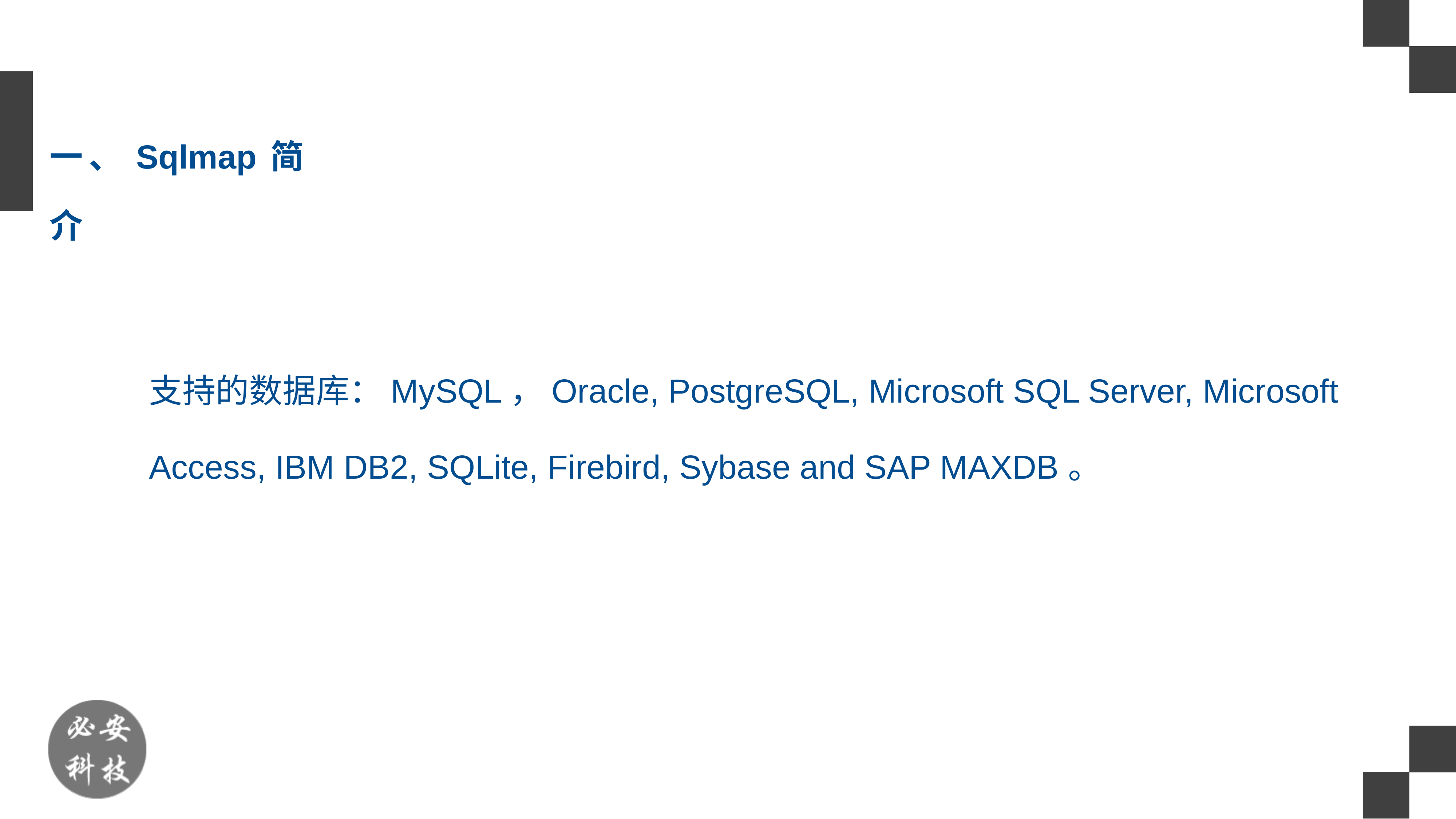

一、Sqlmap简介
支持的数据库：MySQL，Oracle, PostgreSQL, Microsoft SQL Server, Microsoft Access, IBM DB2, SQLite, Firebird, Sybase and SAP MAXDB。